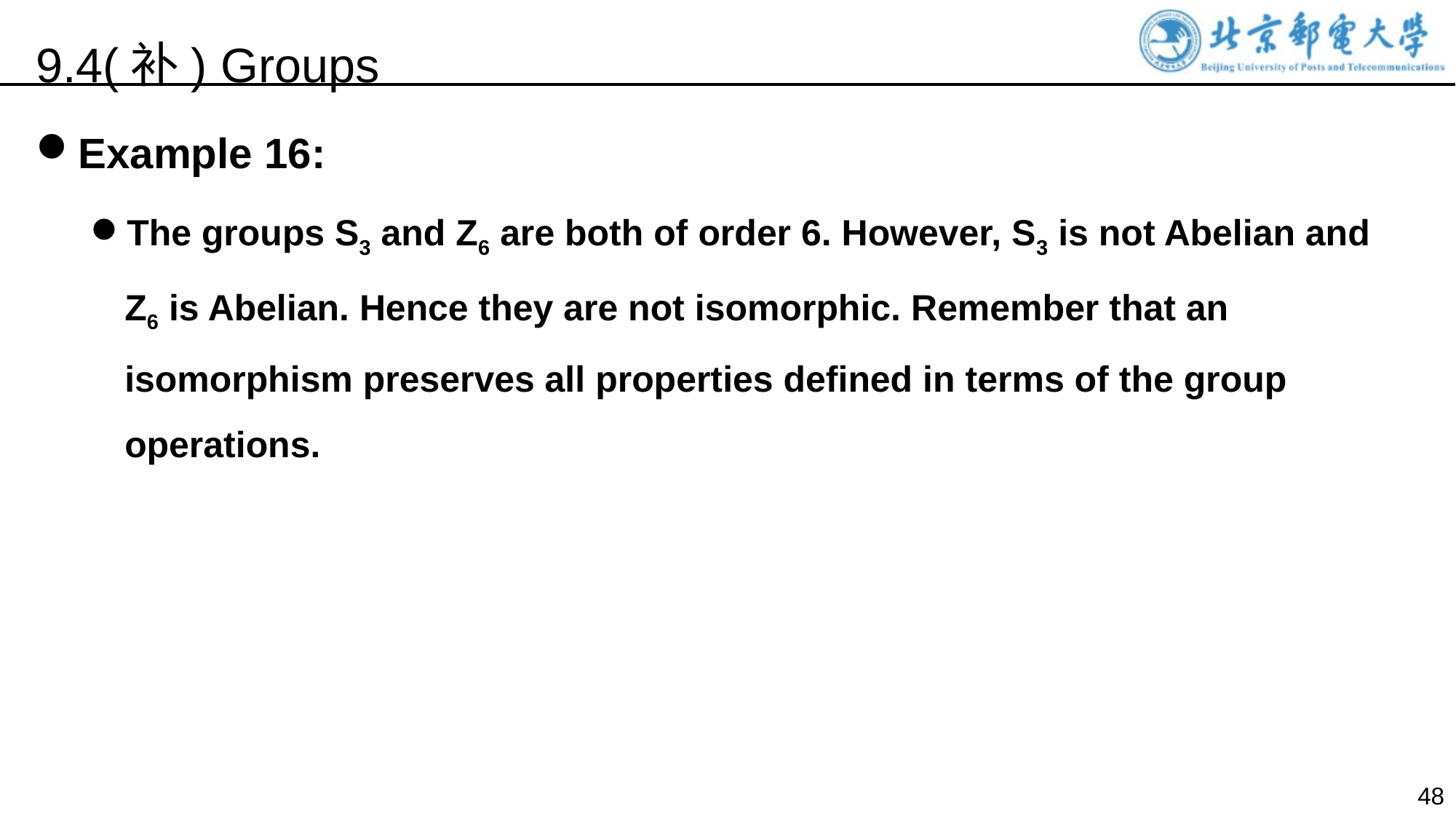

9.4(补) Groups
Example 16:
The groups S3 and Z6 are both of order 6. However, S3 is not Abelian and Z6 is Abelian. Hence they are not isomorphic. Remember that an isomorphism preserves all properties defined in terms of the group operations.